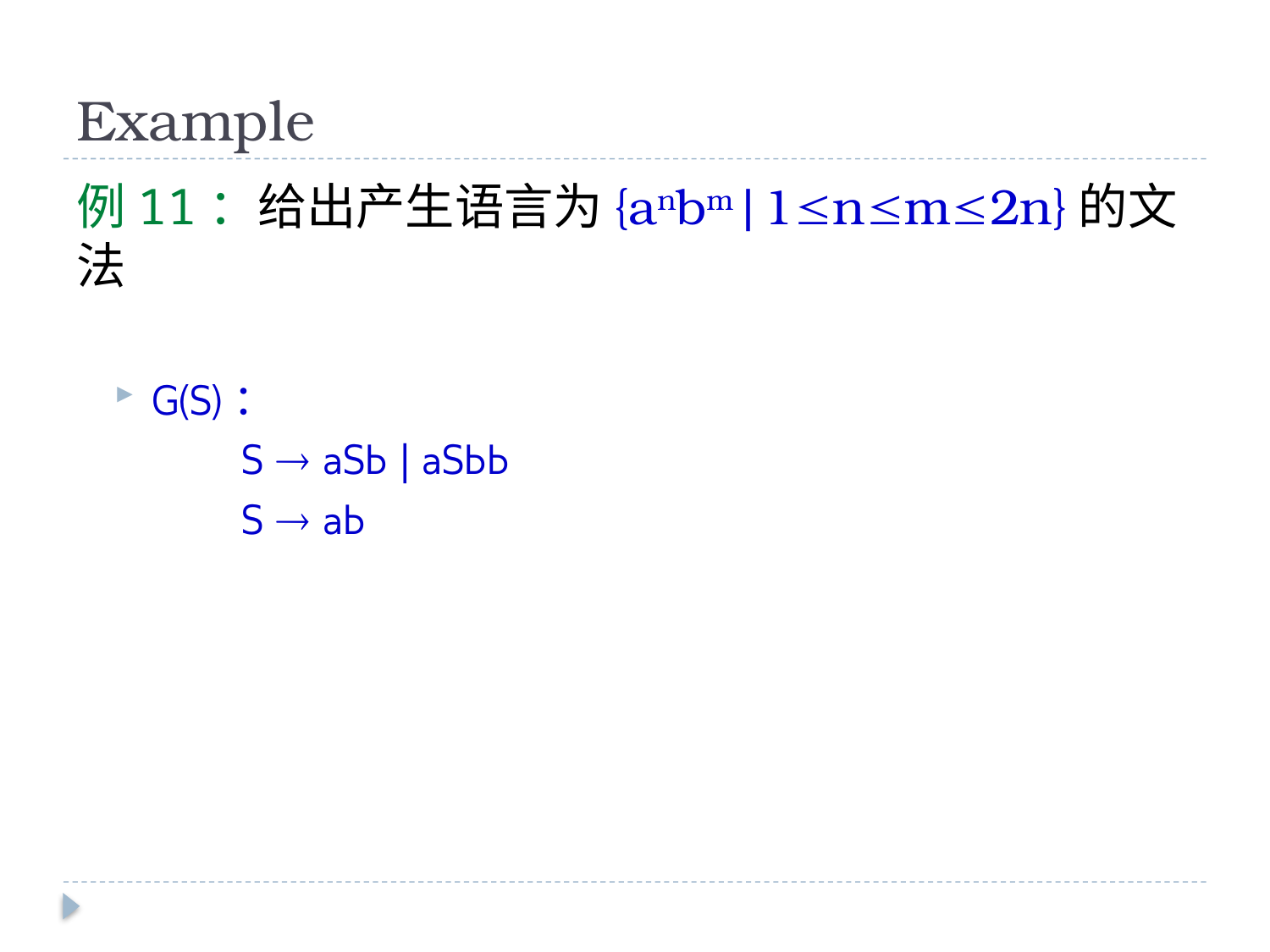

# Example
例11：给出产生语言为{anbm|1≤n≤m≤2n}的文法

G(S)：
          S → aSb | aSbb
          S → ab

71